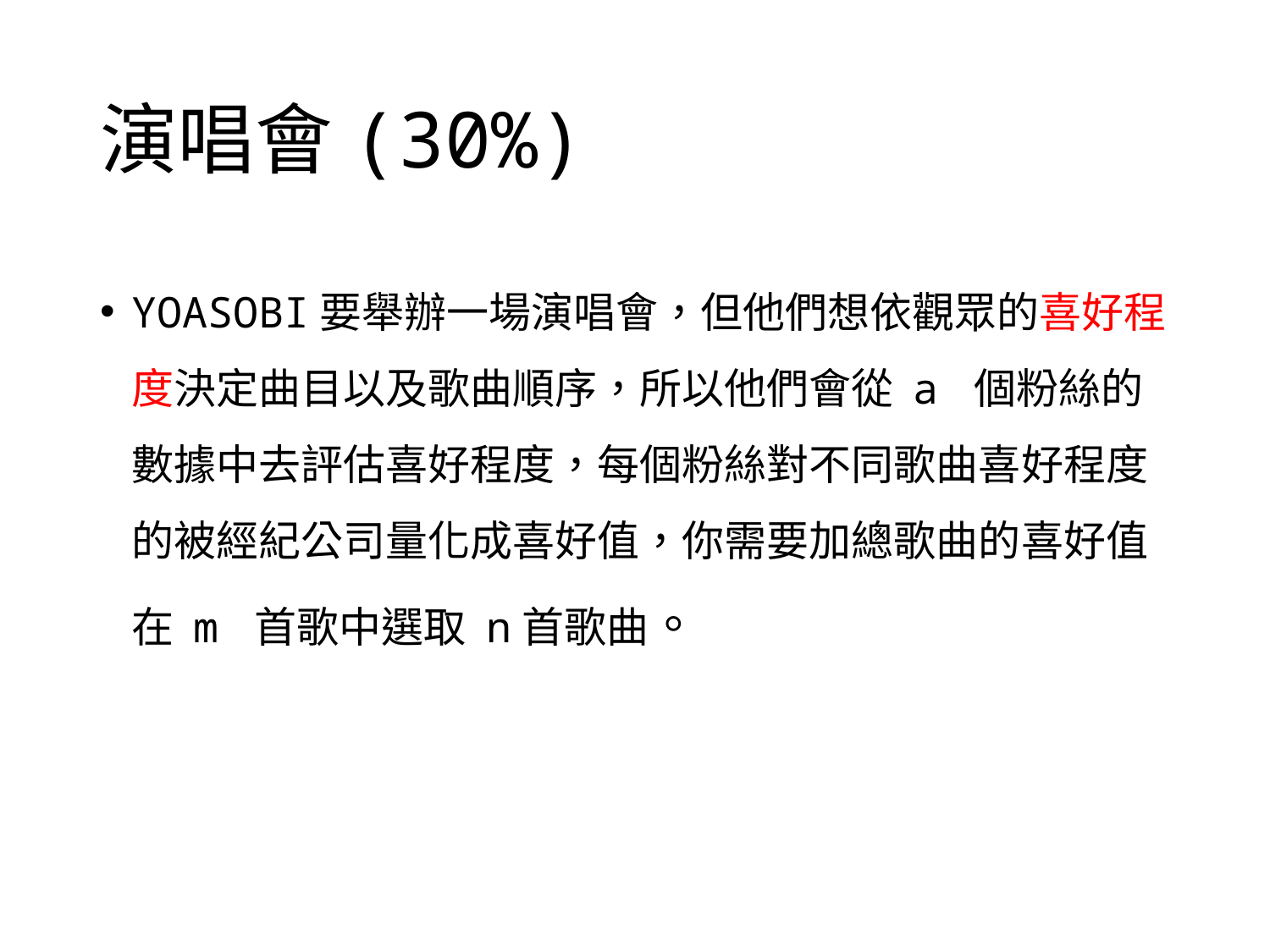

# 演唱會(30%)
YOASOBI要舉辦一場演唱會，但他們想依觀眾的喜好程度決定曲目以及歌曲順序，所以他們會從 a 個粉絲的數據中去評估喜好程度，每個粉絲對不同歌曲喜好程度的被經紀公司量化成喜好值，你需要加總歌曲的喜好值在 m 首歌中選取 n首歌曲。